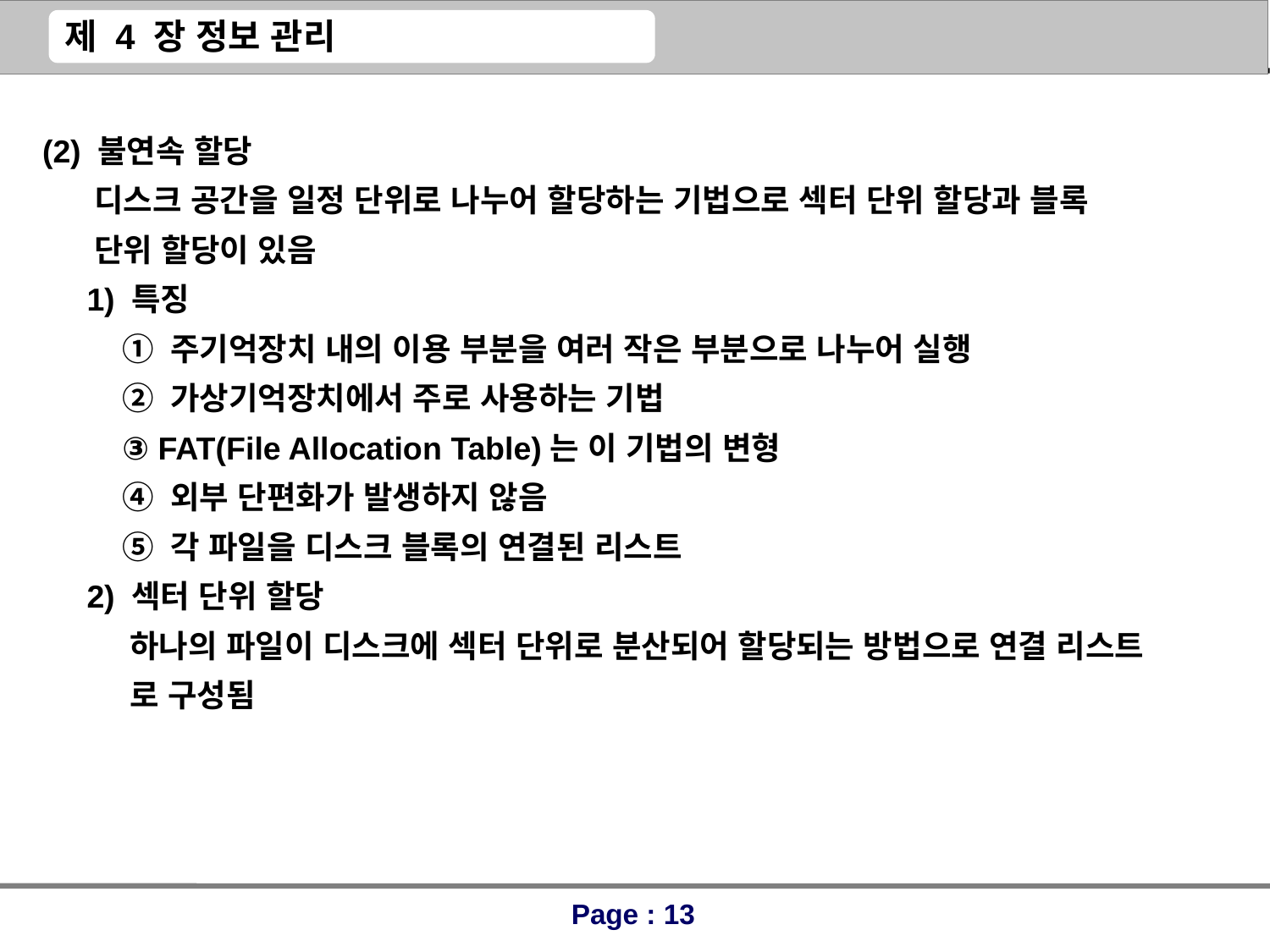

(2) 불연속 할당
     디스크 공간을 일정 단위로 나누어 할당하는 기법으로 섹터 단위 할당과 블록
     단위 할당이 있음
     1) 특징
         ① 주기억장치 내의 이용 부분을 여러 작은 부분으로 나누어 실행
         ② 가상기억장치에서 주로 사용하는 기법
         ③ FAT(File Allocation Table)는 이 기법의 변형
         ④ 외부 단편화가 발생하지 않음
         ⑤ 각 파일을 디스크 블록의 연결된 리스트
     2) 섹터 단위 할당
         하나의 파일이 디스크에 섹터 단위로 분산되어 할당되는 방법으로 연결 리스트
         로 구성됨
Page : 13